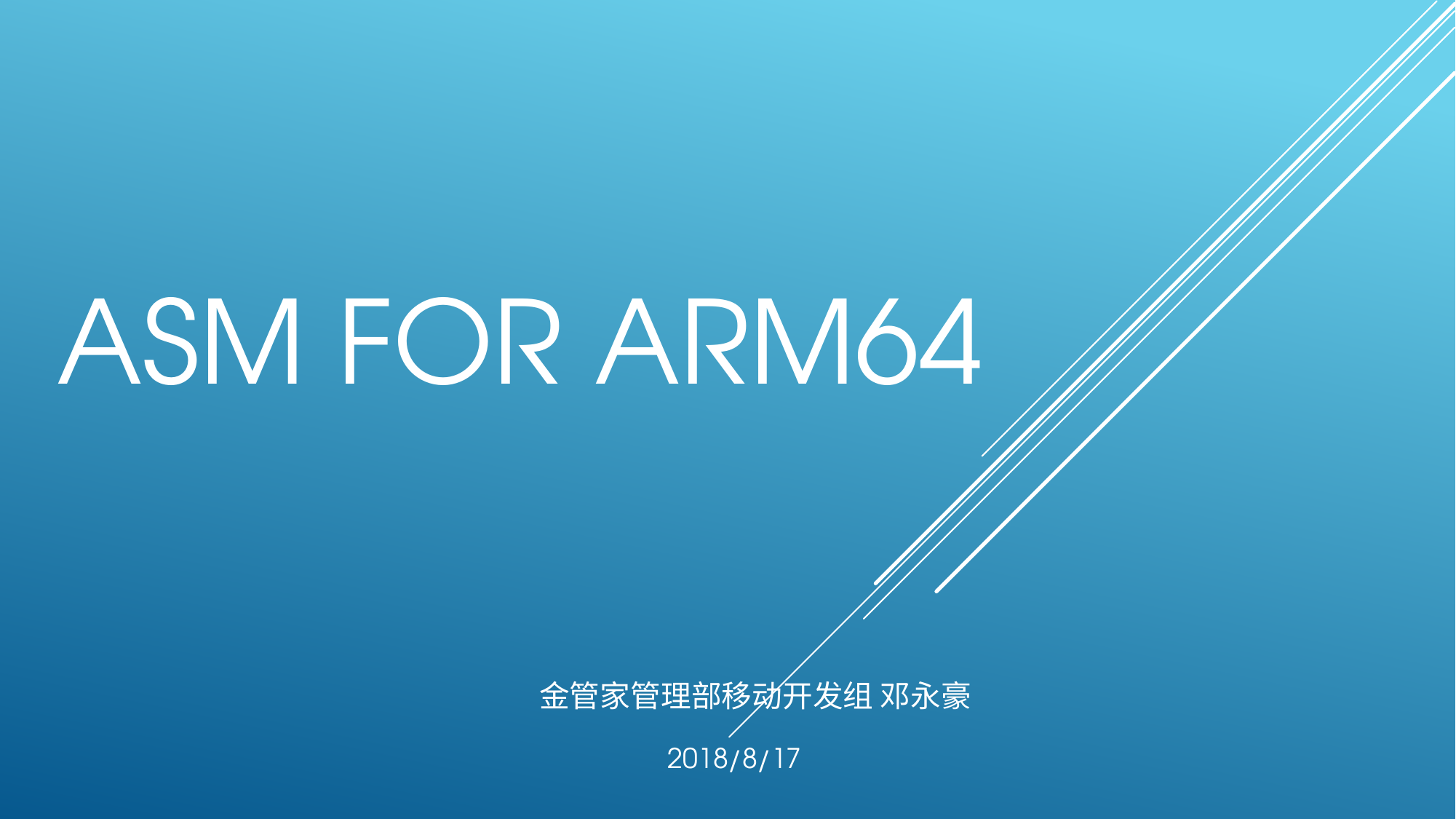

# ASM for Arm64
金管家管理部移动开发组 邓永豪
2018/8/17